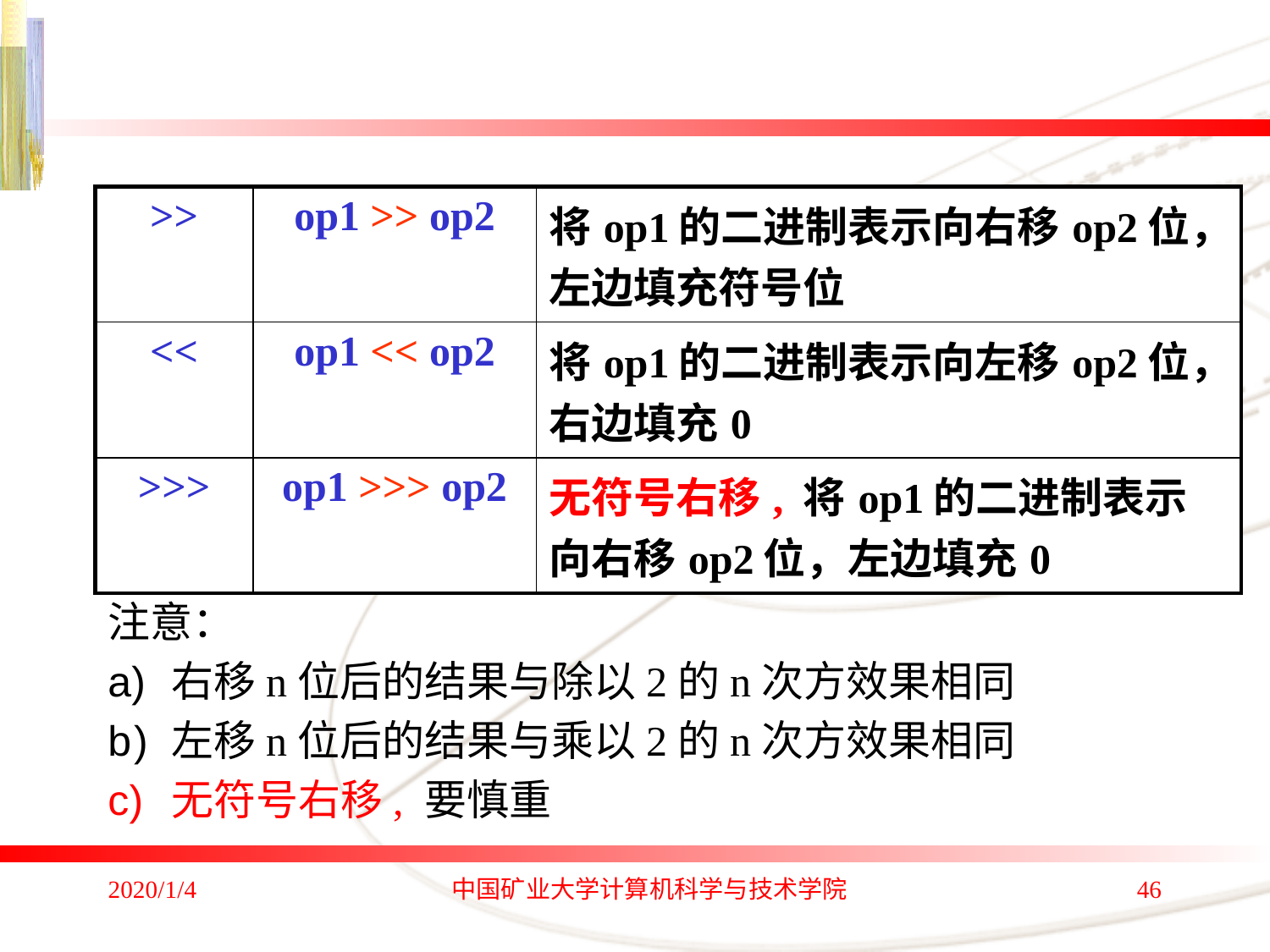

| >> | op1 >> op2 | 将op1的二进制表示向右移op2位，左边填充符号位 |
| --- | --- | --- |
| << | op1 << op2 | 将op1的二进制表示向左移op2位，右边填充0 |
| >>> | op1 >>> op2 | 无符号右移, 将op1的二进制表示向右移op2位，左边填充0 |
注意：
右移n位后的结果与除以2的n次方效果相同
左移n位后的结果与乘以2的n次方效果相同
无符号右移, 要慎重
2020/1/4
中国矿业大学计算机科学与技术学院
46